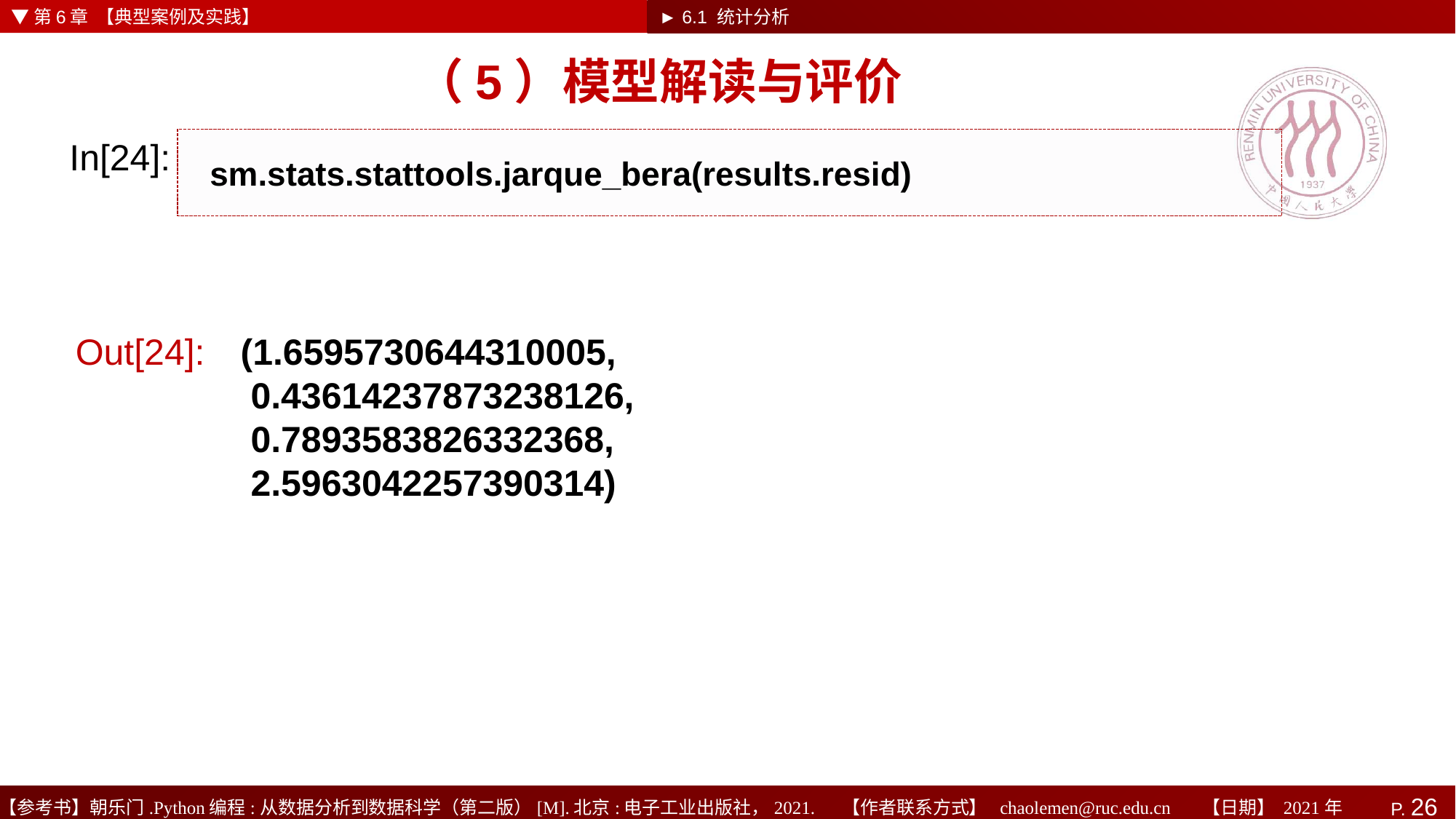

▼第6章  【典型案例及实践】
► 6.1 统计分析
# （5）模型解读与评价
In[24]:
sm.stats.stattools.jarque_bera(results.resid)
Out[24]:
(1.6595730644310005,
 0.43614237873238126,
 0.7893583826332368,
 2.5963042257390314)